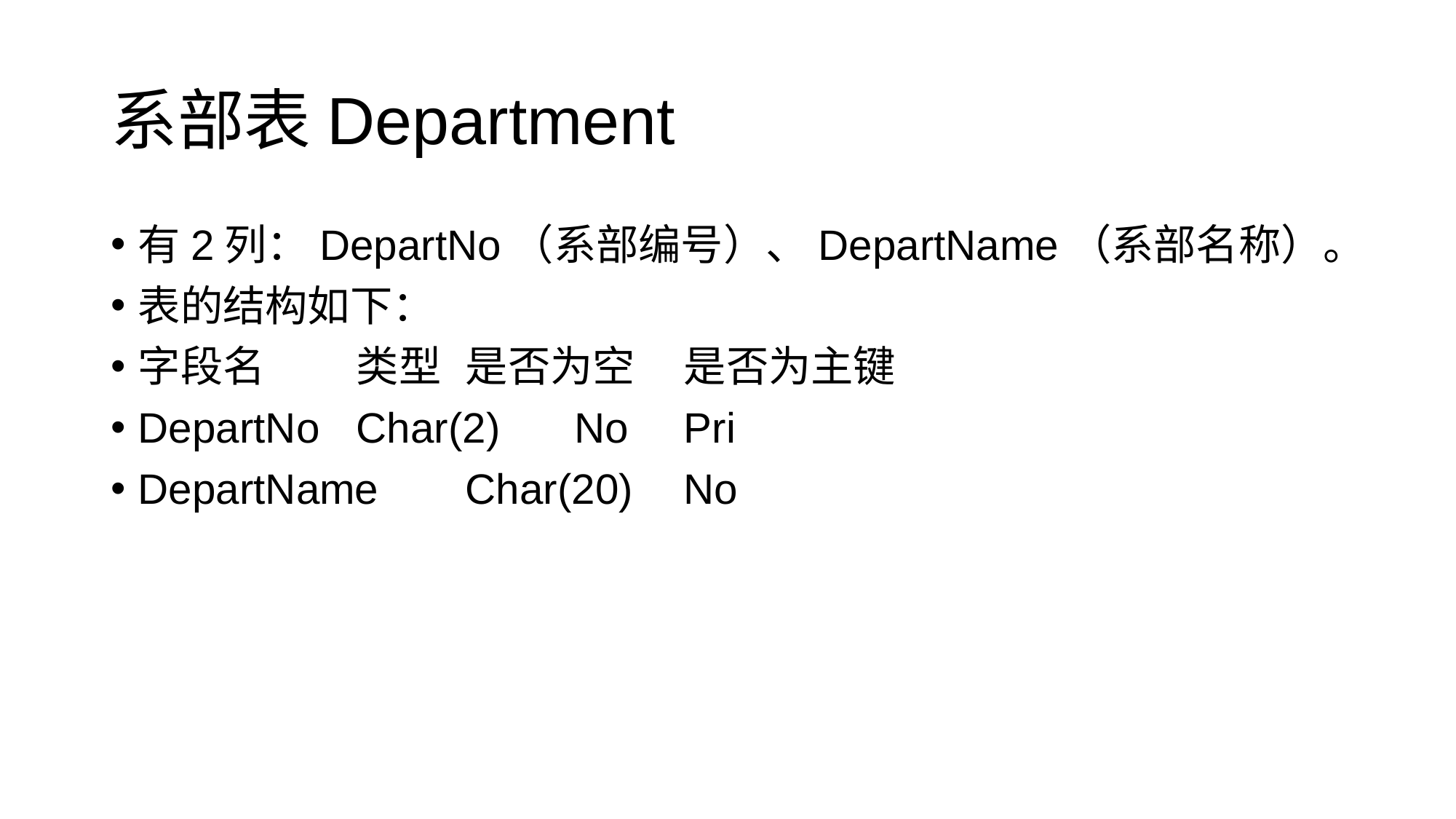

# 系部表Department
有2列：DepartNo（系部编号）、DepartName（系部名称）。
表的结构如下：
字段名	类型	是否为空	是否为主键
DepartNo	Char(2)	No	Pri
DepartName	Char(20)	No